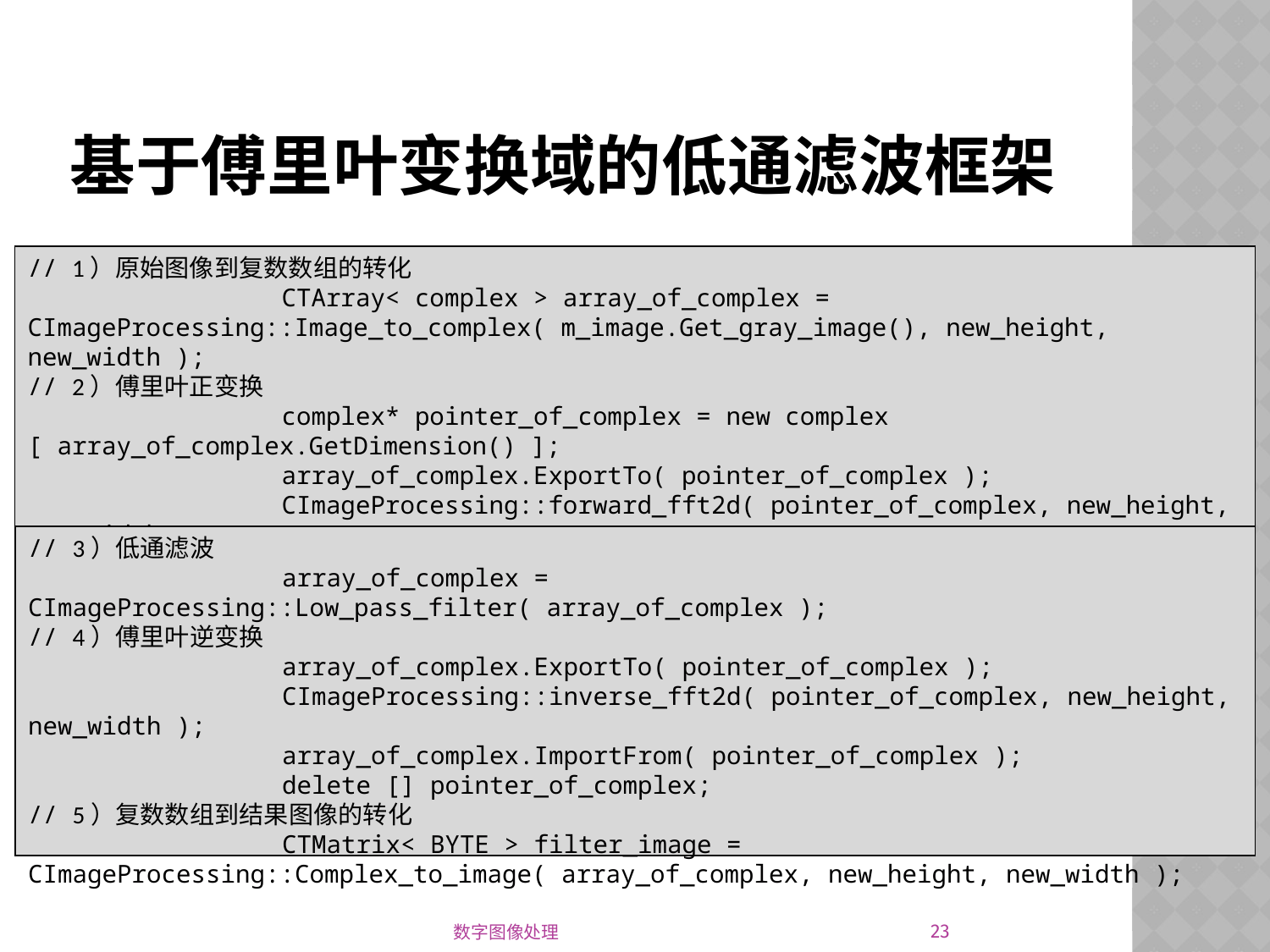

# 基于傅里叶变换域的低通滤波框架
// 1）原始图像到复数数组的转化
		CTArray< complex > array_of_complex = CImageProcessing::Image_to_complex( m_image.Get_gray_image(), new_height, new_width );
// 2）傅里叶正变换
		complex* pointer_of_complex = new complex [ array_of_complex.GetDimension() ];
		array_of_complex.ExportTo( pointer_of_complex );
		CImageProcessing::forward_fft2d( pointer_of_complex, new_height, new_width );
		array_of_complex.ImportFrom( pointer_of_complex );

// 3）低通滤波
		array_of_complex = CImageProcessing::Low_pass_filter( array_of_complex );
// 4）傅里叶逆变换
		array_of_complex.ExportTo( pointer_of_complex );
		CImageProcessing::inverse_fft2d( pointer_of_complex, new_height, new_width );
		array_of_complex.ImportFrom( pointer_of_complex );
		delete [] pointer_of_complex;
// 5）复数数组到结果图像的转化
		CTMatrix< BYTE > filter_image = CImageProcessing::Complex_to_image( array_of_complex, new_height, new_width );
23
数字图像处理